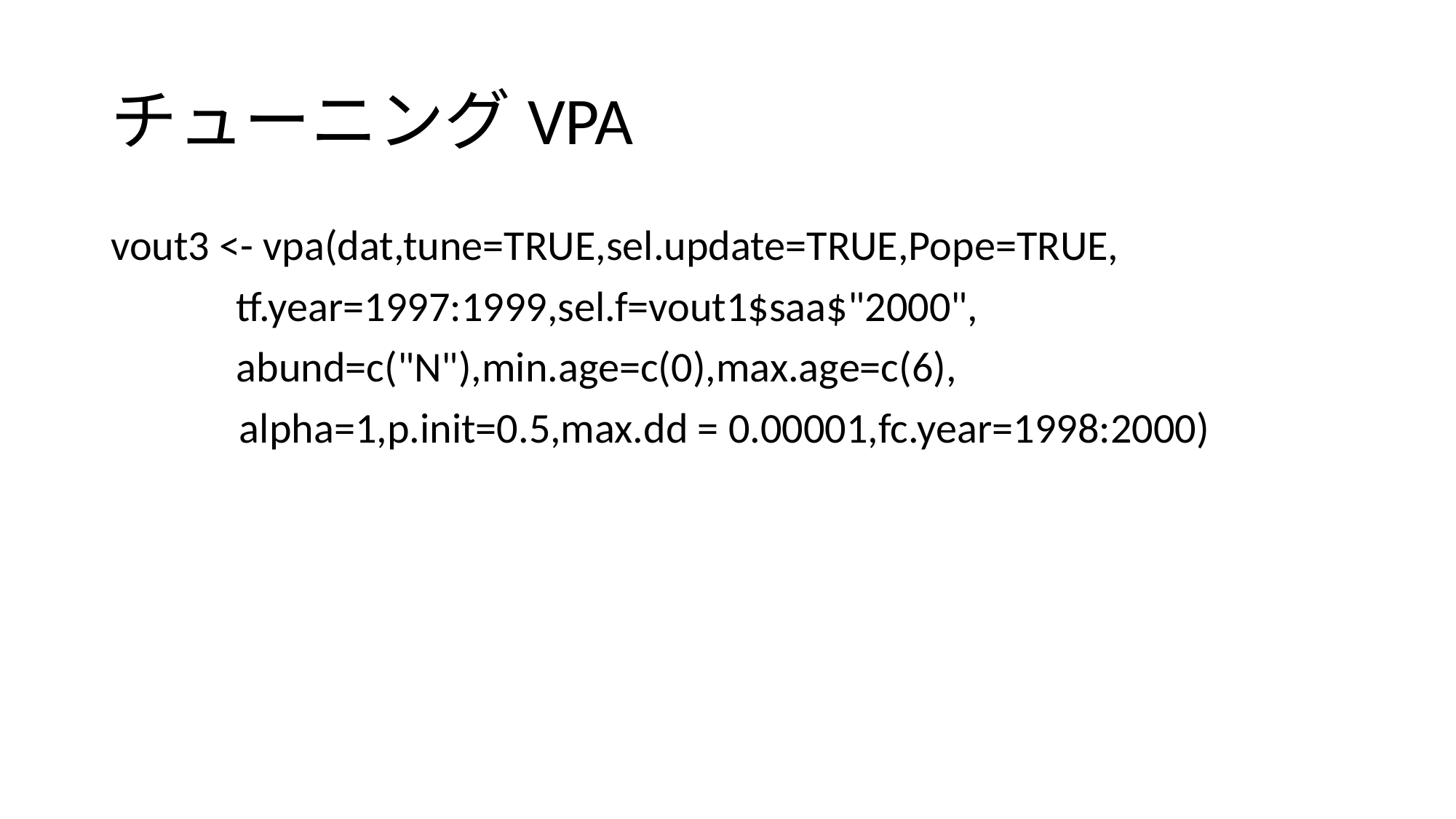

# チューニングVPA
vout3 <- vpa(dat,tune=TRUE,sel.update=TRUE,Pope=TRUE,
             tf.year=1997:1999,sel.f=vout1$saa$"2000",
             abund=c("N"),min.age=c(0),max.age=c(6),
	  alpha=1,p.init=0.5,max.dd = 0.00001,fc.year=1998:2000)